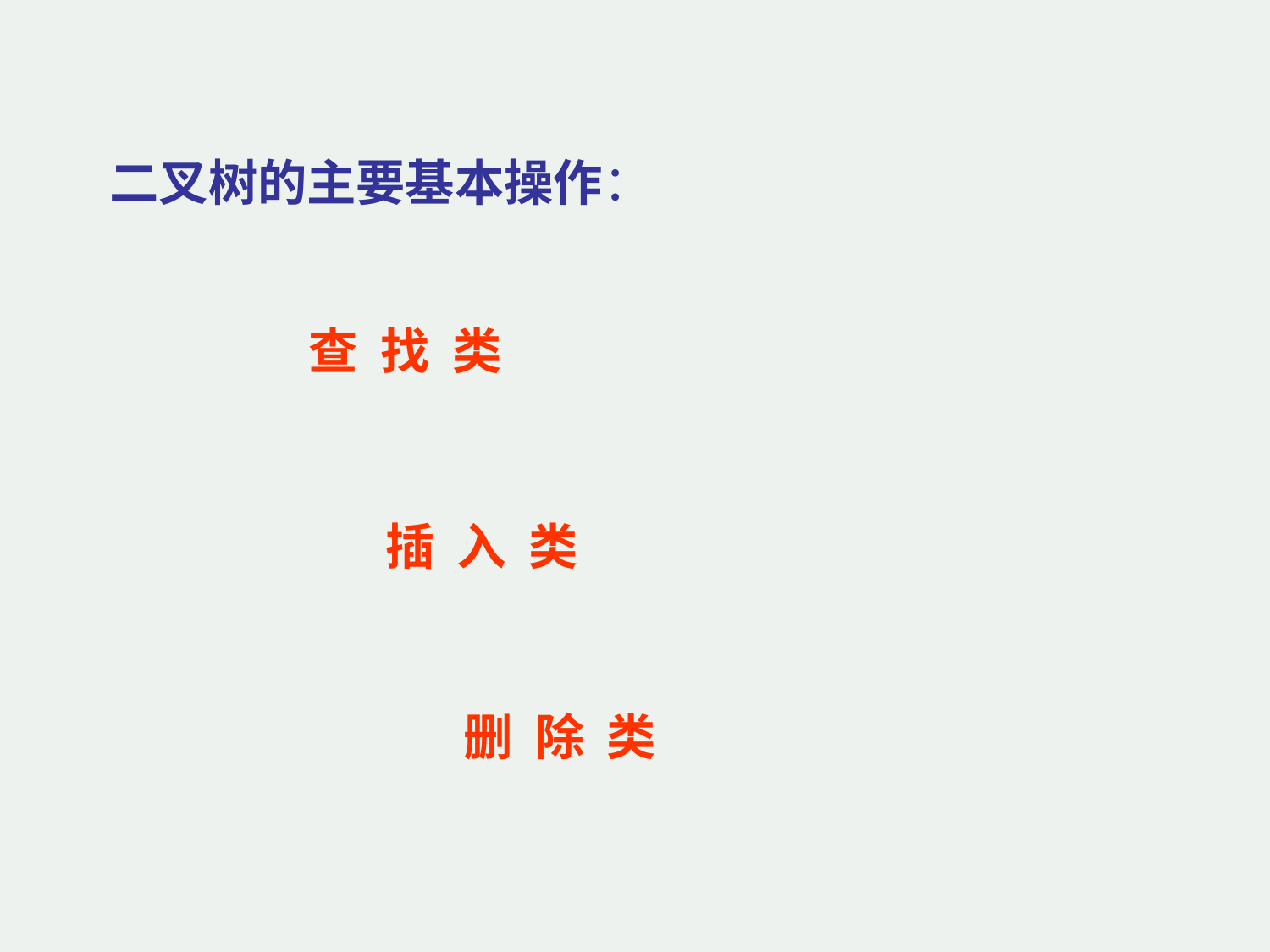

二叉树的主要基本操作：
查  找  类
插  入  类
删  除  类